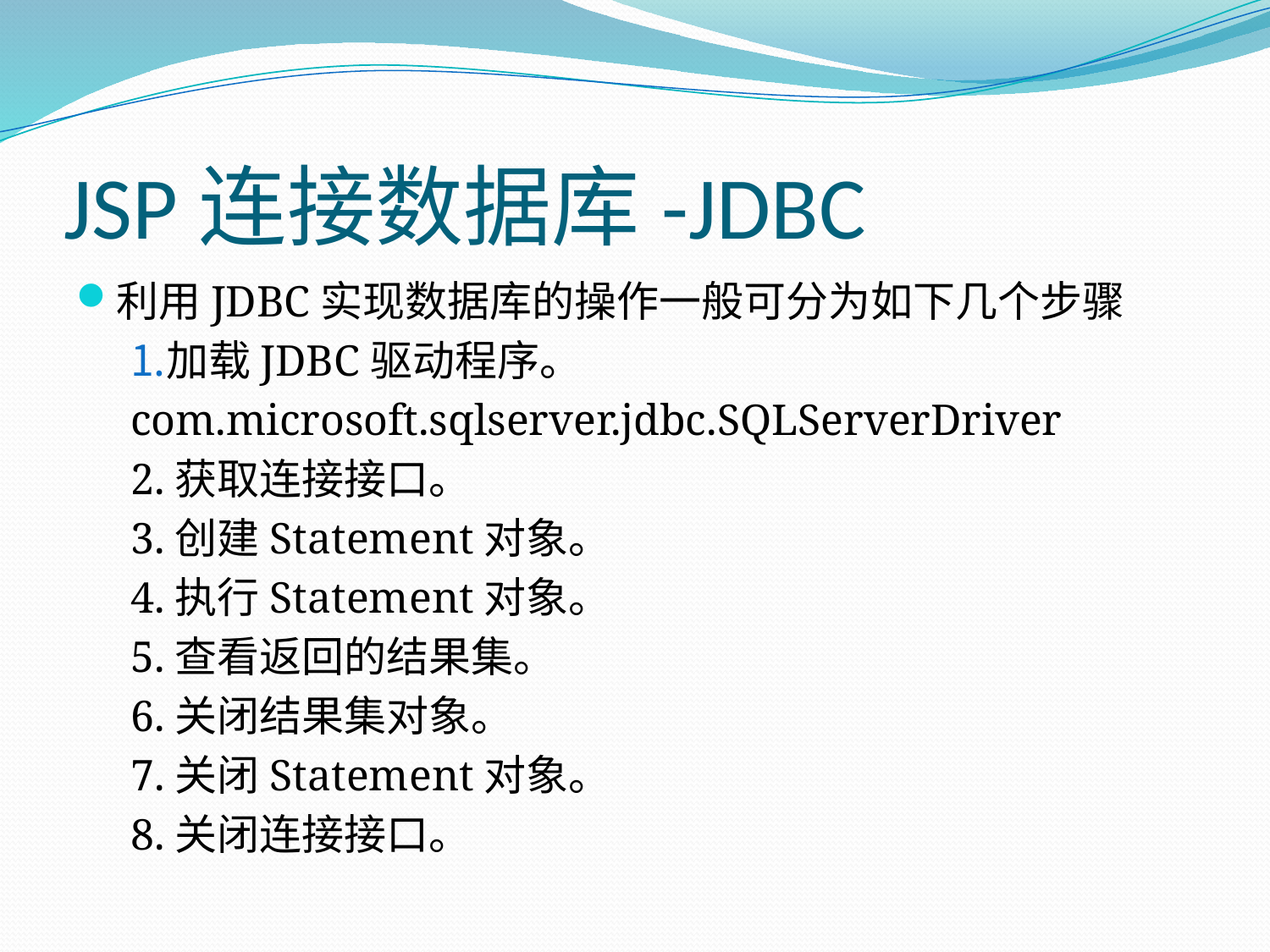

# JSP连接数据库-JDBC
利用JDBC实现数据库的操作一般可分为如下几个步骤
加载JDBC驱动程序。
com.microsoft.sqlserver.jdbc.SQLServerDriver
2.获取连接接口。
3.创建Statement对象。
4.执行Statement对象。
5.查看返回的结果集。
6.关闭结果集对象。
7.关闭Statement对象。
8.关闭连接接口。